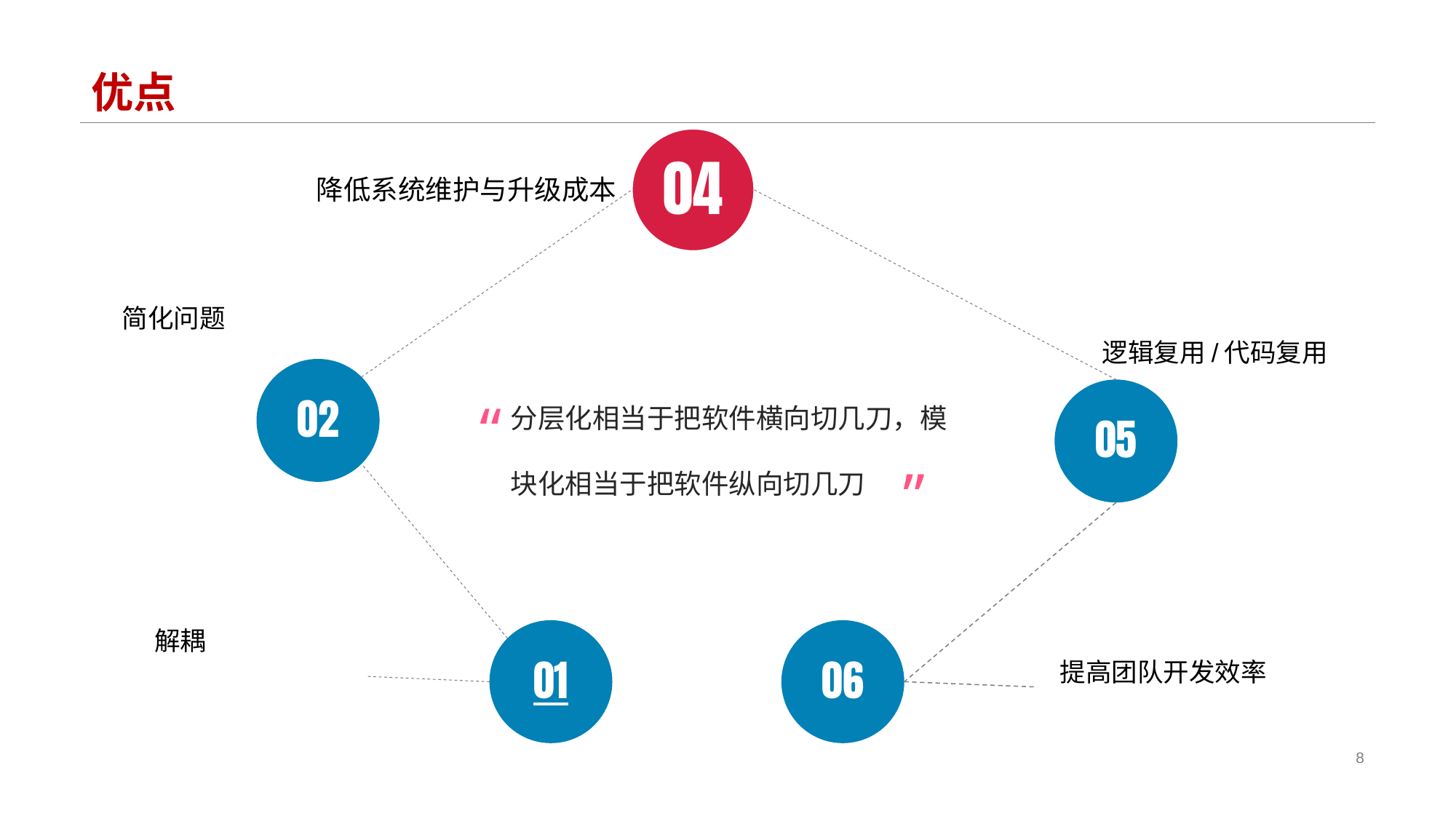

# 优点
04
降低系统维护与升级成本
简化问题
逻辑复用/代码复用
02
05
解耦
01
06
提高团队开发效率
“
分层化相当于把软件横向切几刀，模块化相当于把软件纵向切几刀
”
8